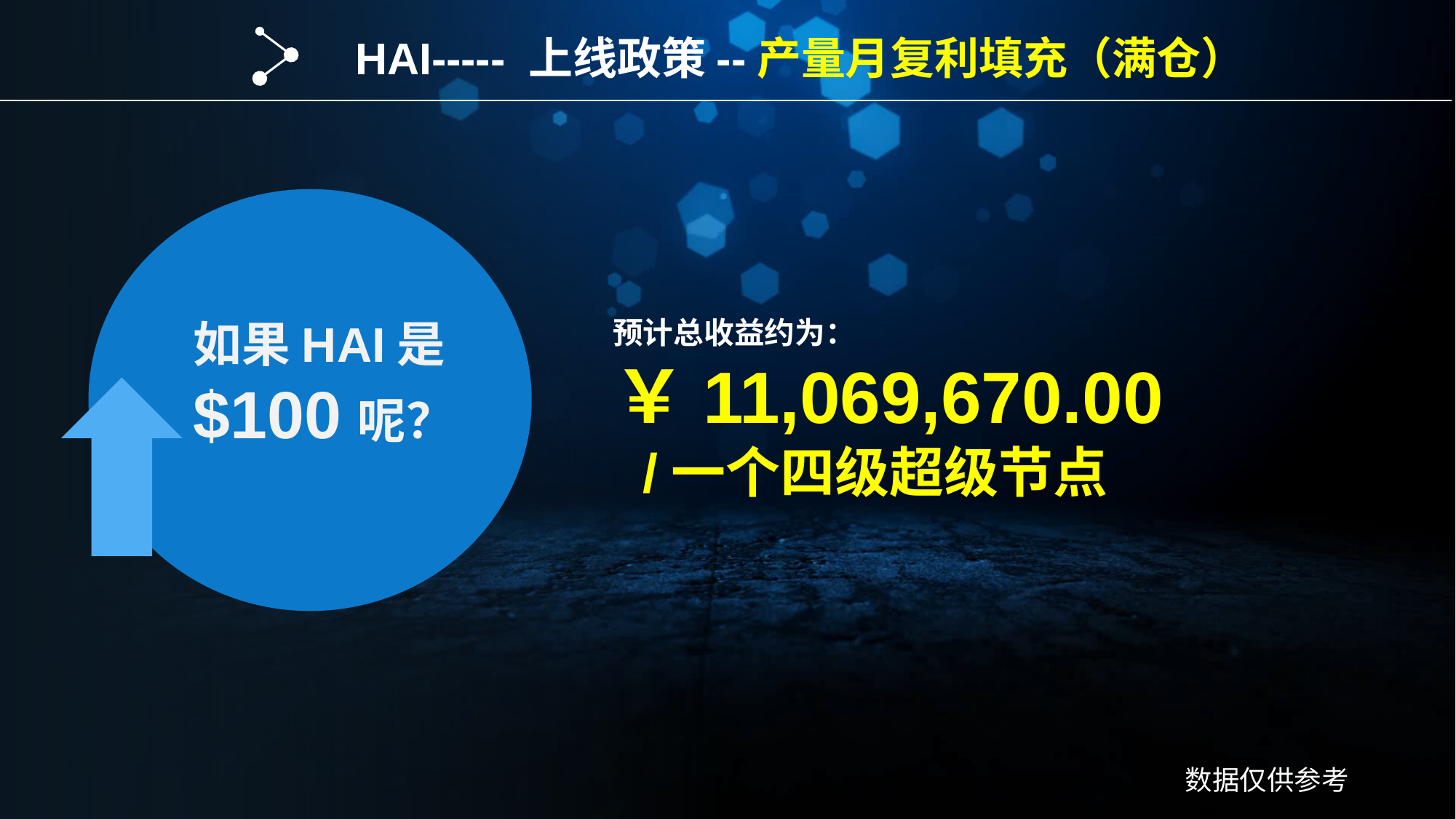

HAI----- 上线政策--产量月复利填充（满仓）

如果HAI是
$100呢？
预计总收益约为：
￥11,069,670.00
  /一个四级超级节点
数据仅供参考